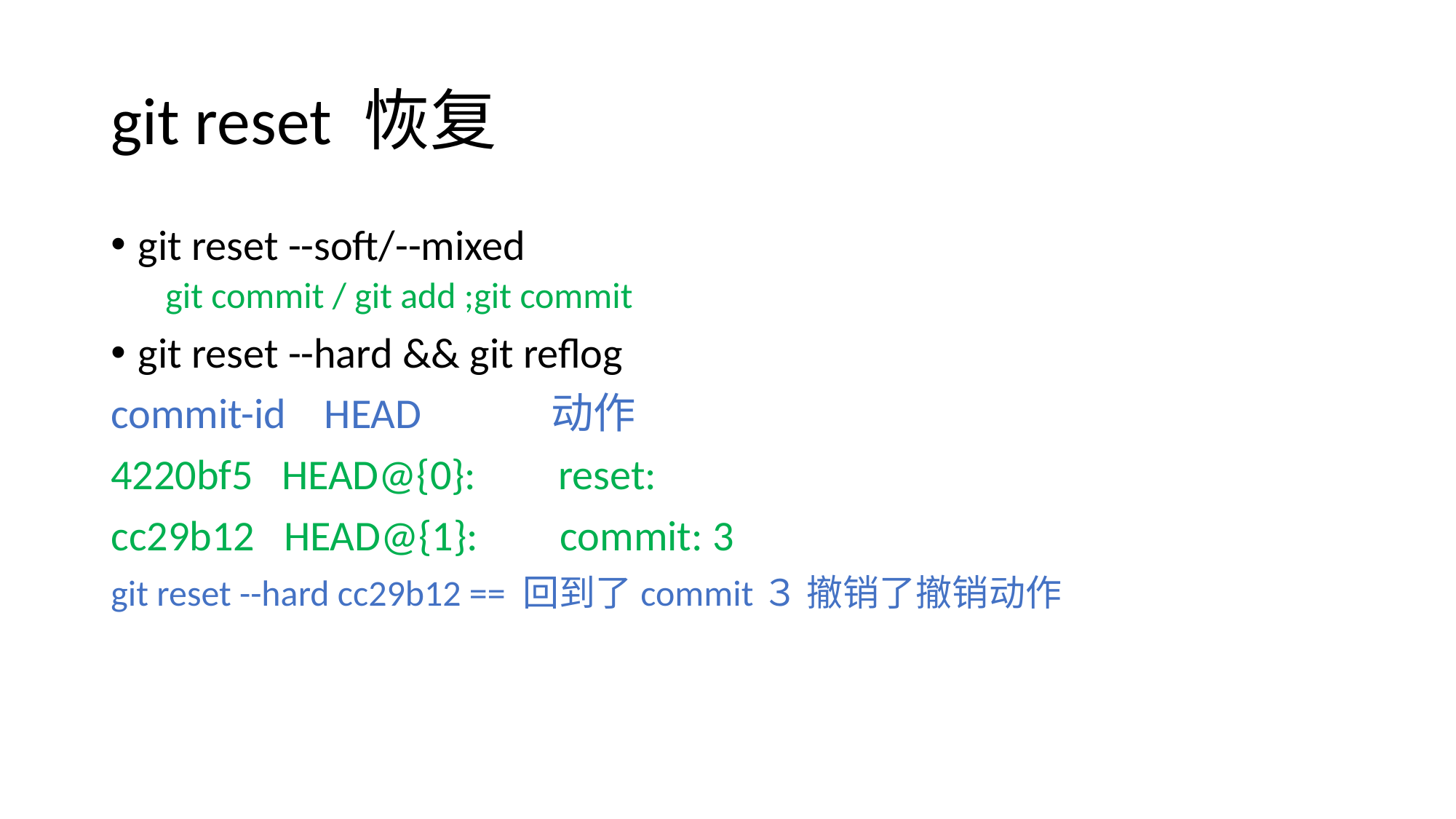

# git reset 恢复
git reset --soft/--mixed
git commit / git add ;git commit
git reset --hard && git reflog
commit-id    HEAD        　动作
4220bf5   HEAD@{0}:  　reset:
cc29b12   HEAD@{1}:  　commit: 3
git reset --hard cc29b12 == 回到了commit３ 撤销了撤销动作